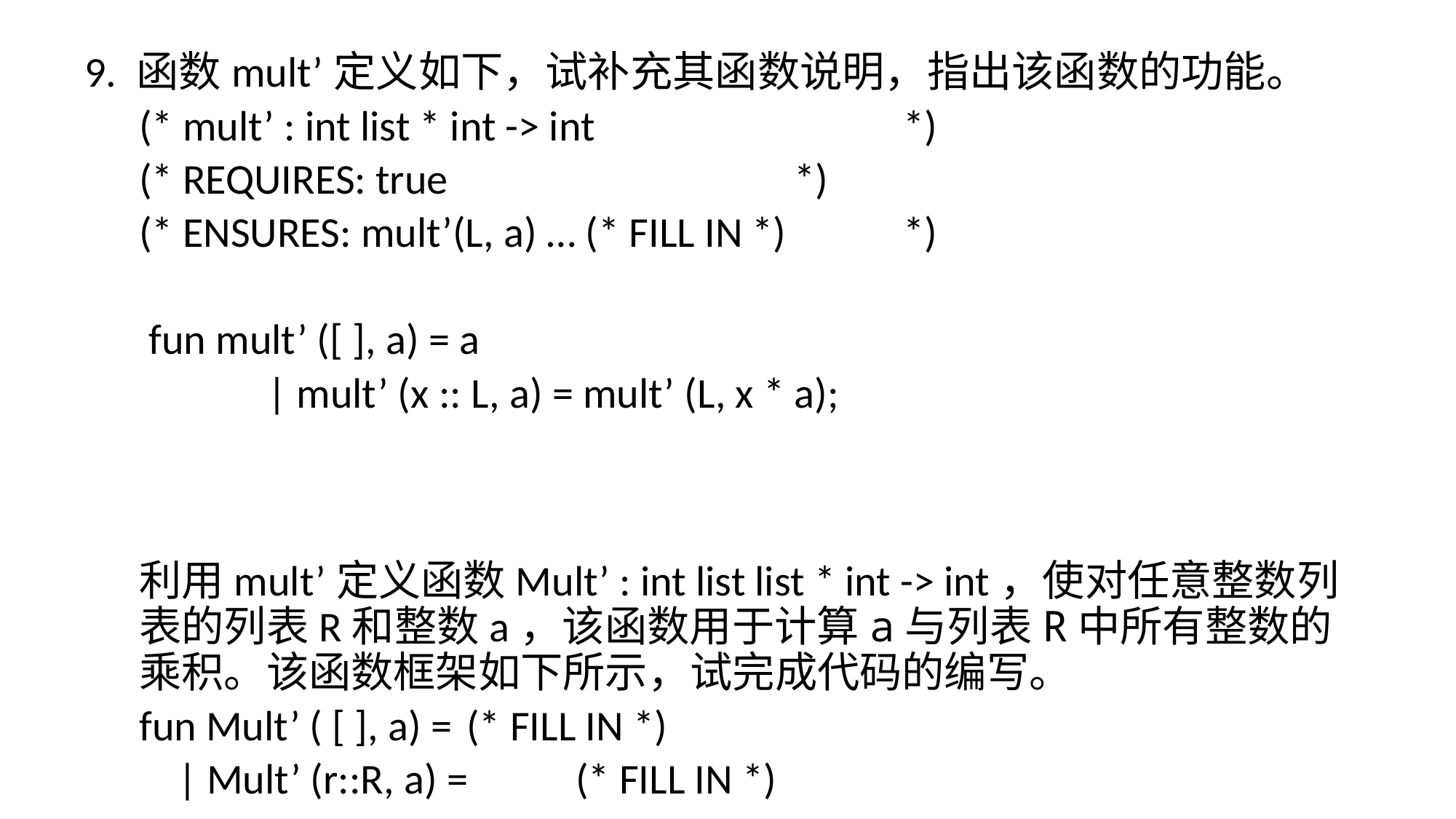

9. 函数mult’定义如下，试补充其函数说明，指出该函数的功能。
(* mult’ : int list * int -> int 			*)
(* REQUIRES: true				*)
(* ENSURES: mult’(L, a) … (* FILL IN *) 	*)

 fun mult’ ([ ], a) = a
	  | mult’ (x :: L, a) = mult’ (L, x * a);

利用mult’定义函数Mult’ : int list list * int -> int，使对任意整数列表的列表R和整数a，该函数用于计算a与列表R中所有整数的乘积。该函数框架如下所示，试完成代码的编写。
fun Mult’ ( [ ], a) = 	(* FILL IN *)
    | Mult’ (r::R, a) = 	(* FILL IN *)